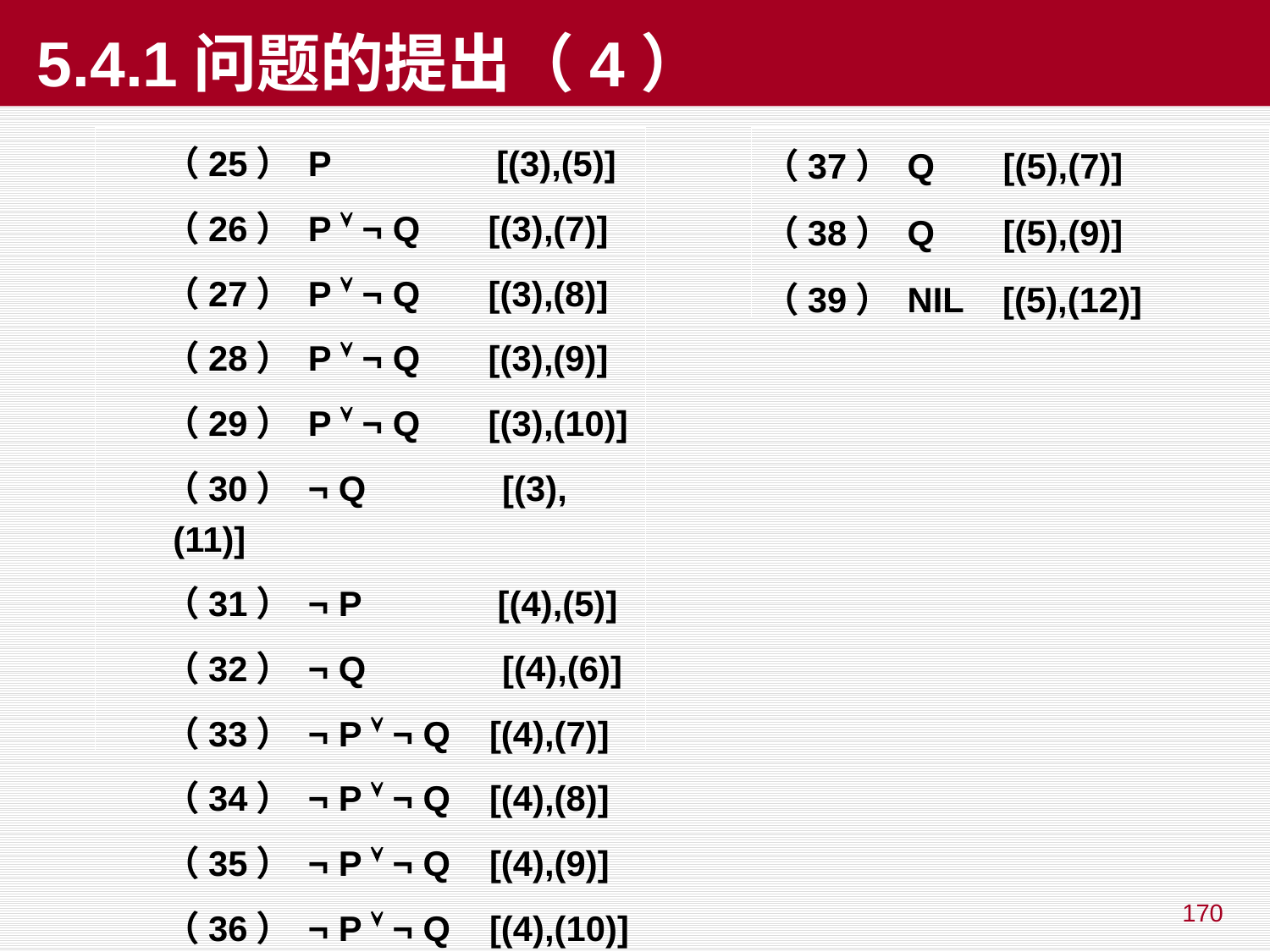

# 5.4.1问题的提出（4）
      （25） P                 [(3),(5)]
      （26） P ∨ ¬ Q       [(3),(7)]
      （27） P ∨ ¬ Q       [(3),(8)]
      （28） P ∨ ¬ Q       [(3),(9)]
      （29） P ∨ ¬ Q       [(3),(10)]
      （30） ¬ Q              [(3),(11)]
      （31） ¬ P              [(4),(5)]
      （32） ¬ Q              [(4),(6)]
      （33） ¬ P ∨ ¬ Q    [(4),(7)]
      （34） ¬ P ∨ ¬ Q    [(4),(8)]
      （35） ¬ P ∨ ¬ Q    [(4),(9)]
      （36） ¬ P ∨ ¬ Q    [(4),(10)]
（37） Q       [(5),(7)]
（38） Q       [(5),(9)]
（39） NIL    [(5),(12)]
170